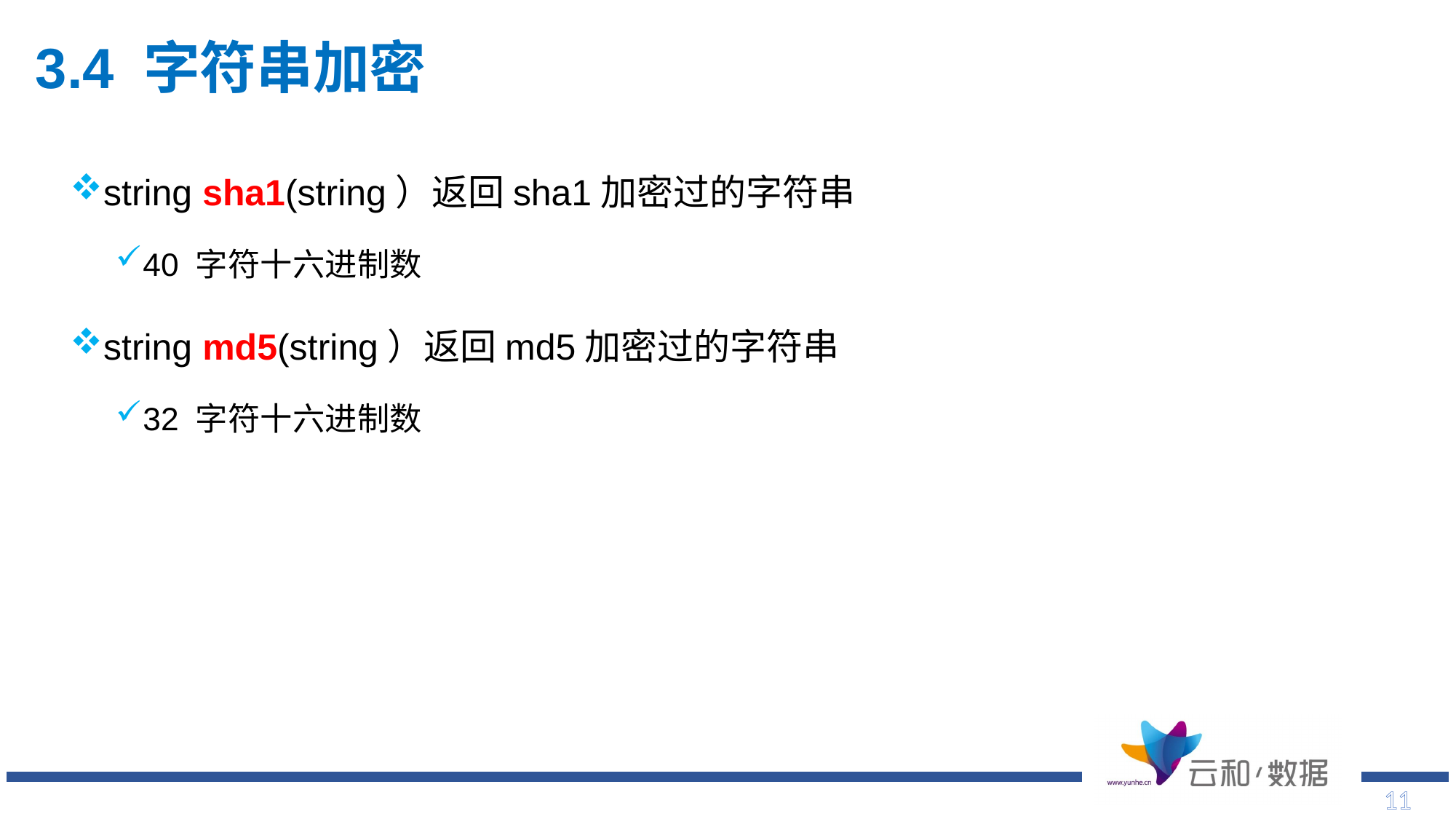

3.4 字符串加密
# string sha1(string）返回sha1加密过的字符串
40 字符十六进制数
string md5(string）返回md5加密过的字符串
32 字符十六进制数